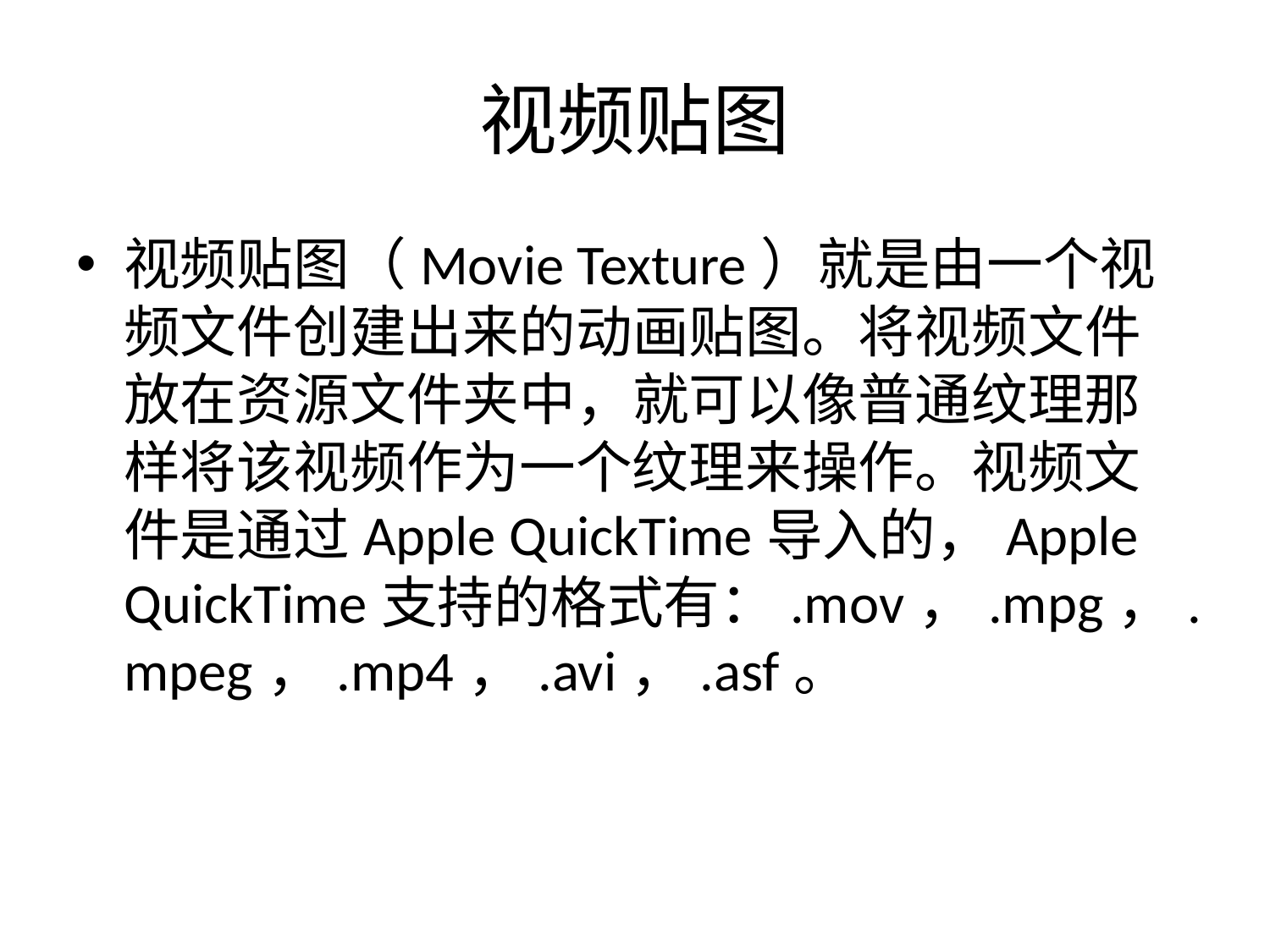

# 视频贴图
视频贴图（Movie Texture）就是由一个视频文件创建出来的动画贴图。将视频文件放在资源文件夹中，就可以像普通纹理那样将该视频作为一个纹理来操作。视频文件是通过Apple QuickTime导入的，Apple QuickTime支持的格式有：.mov，.mpg，.mpeg，.mp4，.avi，.asf。